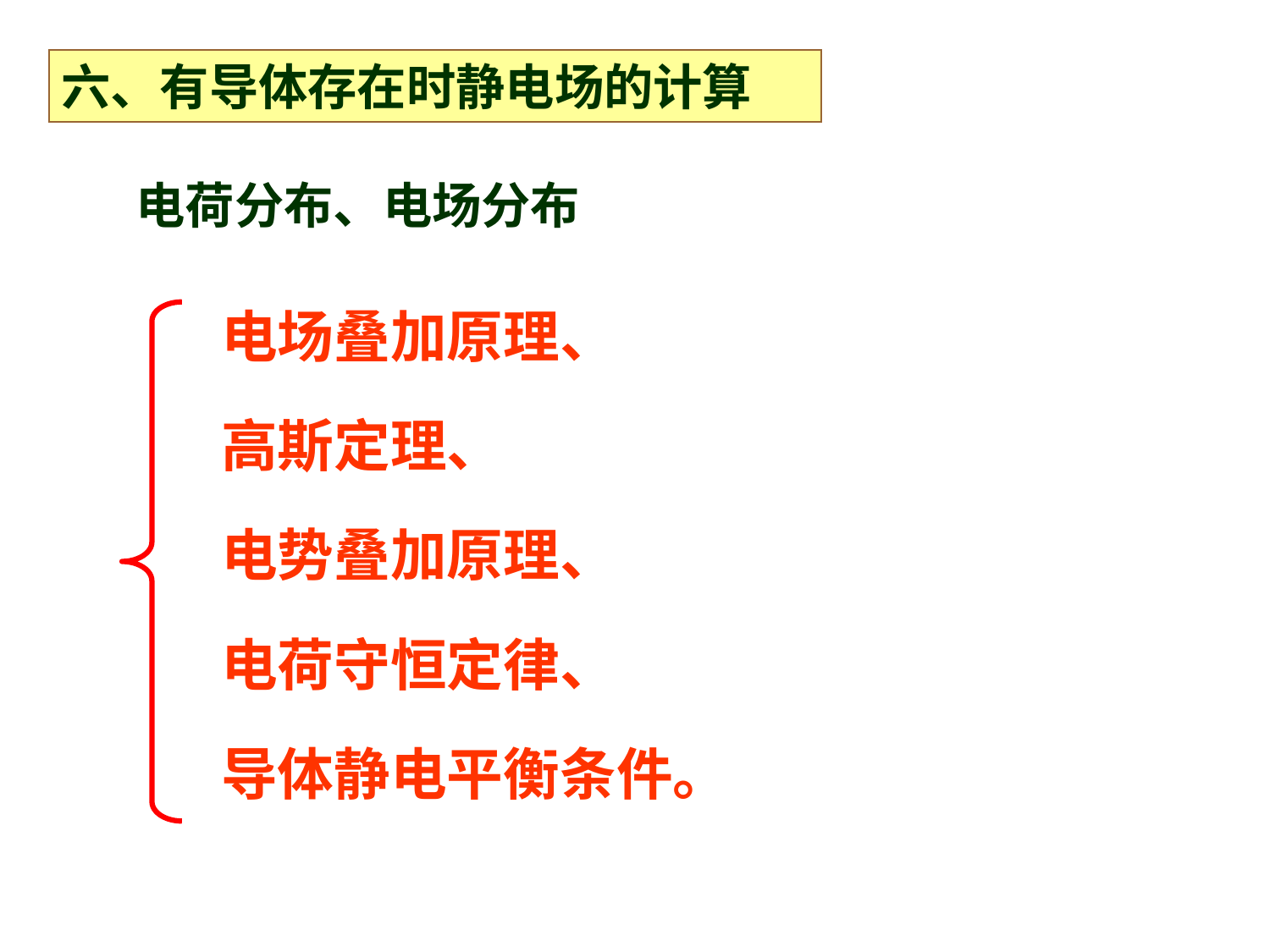

六、有导体存在时静电场的计算
电荷分布、电场分布
电场叠加原理、
高斯定理、
电势叠加原理、
电荷守恒定律、
导体静电平衡条件。

8